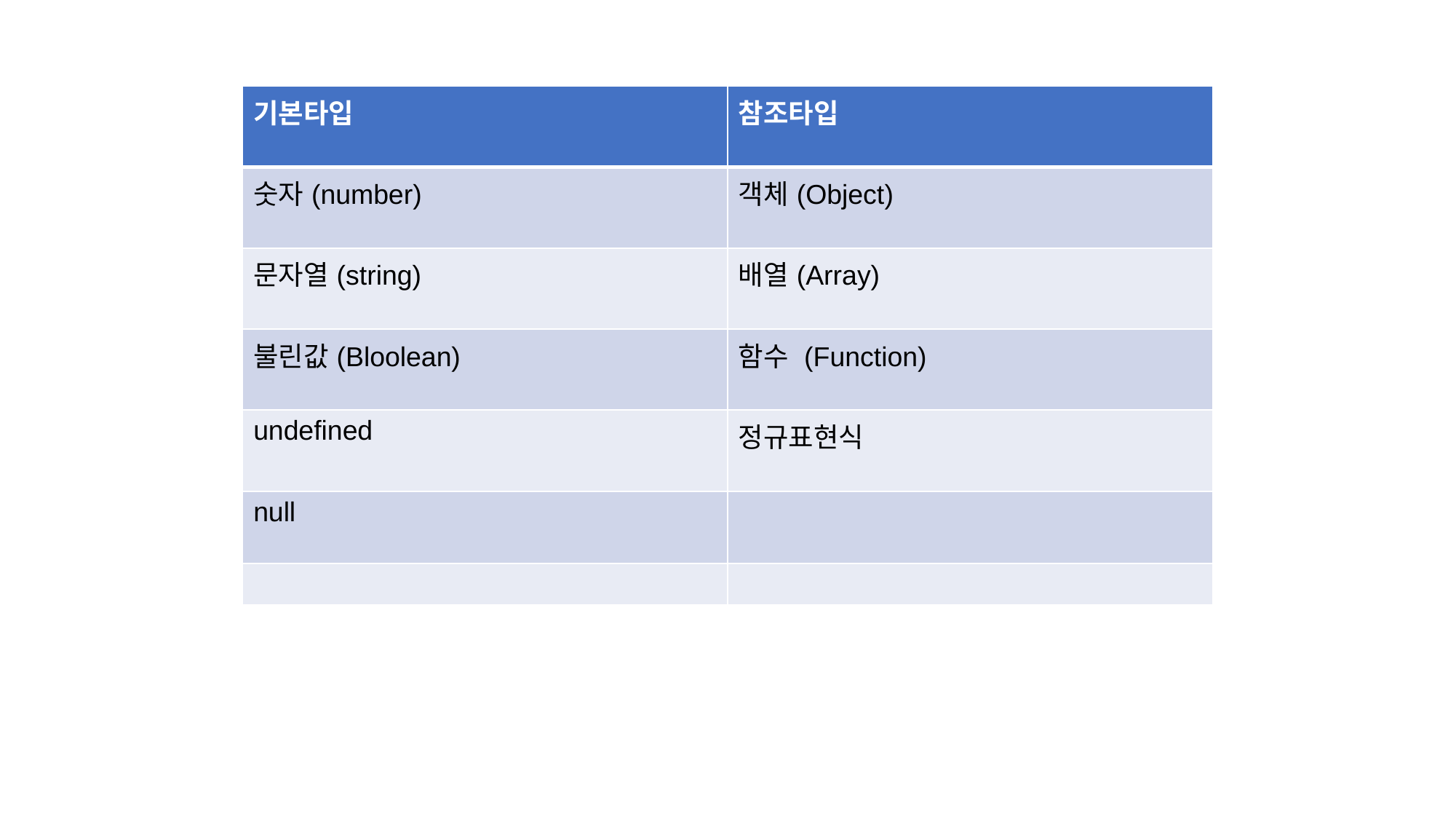

| 기본타입 | 참조타입 |
| --- | --- |
| 숫자(number) | 객체(Object) |
| 문자열(string) | 배열(Array) |
| 불린값(Bloolean) | 함수 (Function) |
| undefined | 정규표현식 |
| null |  |
|  |  |